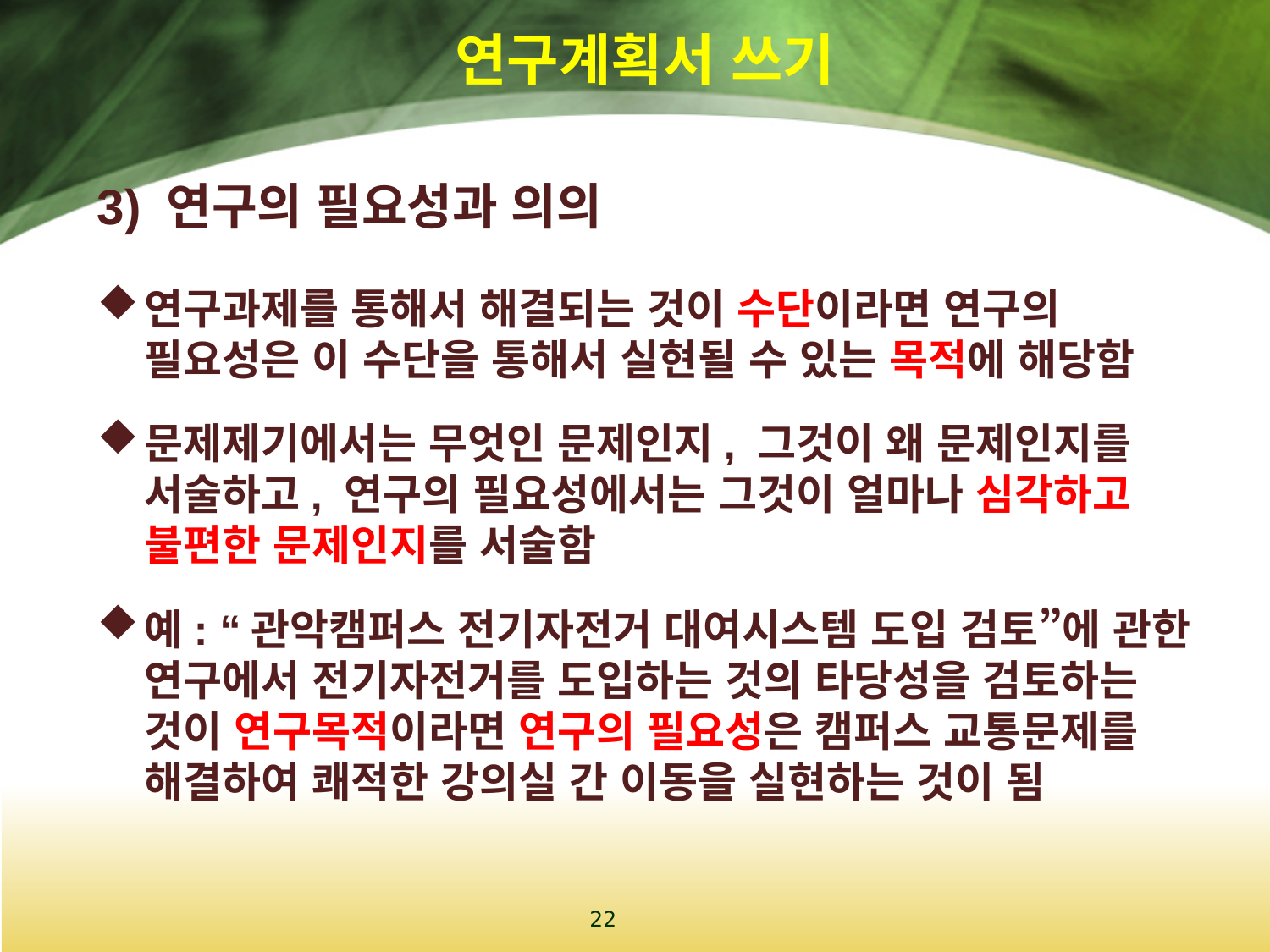

# 연구계획서 쓰기
3) 연구의 필요성과 의의

연구과제를 통해서 해결되는 것이 수단이라면 연구의 필요성은 이 수단을 통해서 실현될 수 있는 목적에 해당함

문제제기에서는 무엇인 문제인지, 그것이 왜 문제인지를 서술하고, 연구의 필요성에서는 그것이 얼마나 심각하고 불편한 문제인지를 서술함

예: “관악캠퍼스 전기자전거 대여시스템 도입 검토”에 관한 연구에서 전기자전거를 도입하는 것의 타당성을 검토하는 것이 연구목적이라면 연구의 필요성은 캠퍼스 교통문제를 해결하여 쾌적한 강의실 간 이동을 실현하는 것이 됨

22